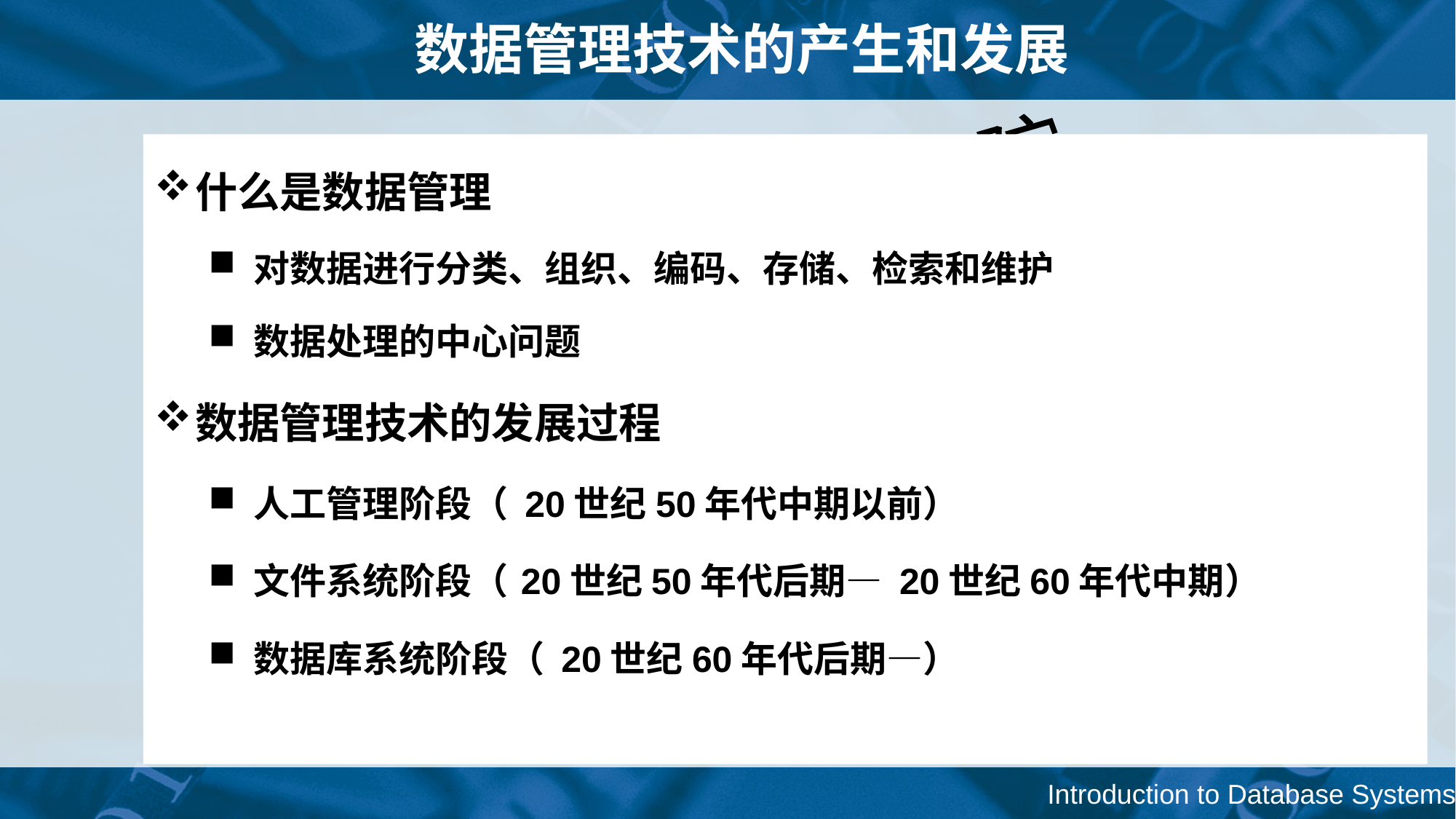

# 数据管理技术的产生和发展
什么是数据管理
 对数据进行分类、组织、编码、存储、检索和维护
 数据处理的中心问题
数据管理技术的发展过程
 人工管理阶段（ 20世纪50年代中期以前）
 文件系统阶段（ 20世纪50年代后期— 20世纪60年代中期）
 数据库系统阶段（ 20世纪60年代后期—）